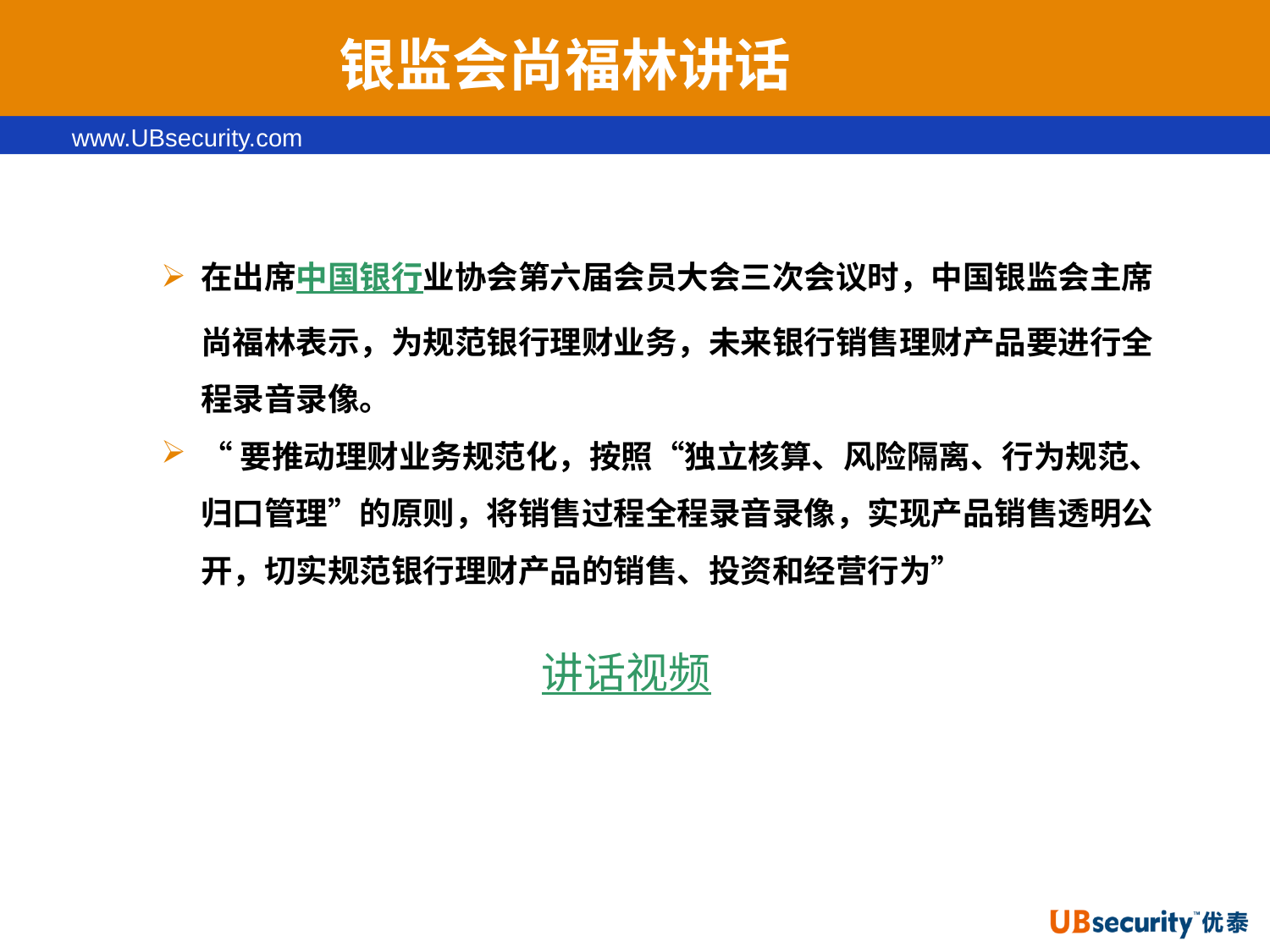

银监会尚福林讲话
在出席中国银行业协会第六届会员大会三次会议时，中国银监会主席尚福林表示，为规范银行理财业务，未来银行销售理财产品要进行全程录音录像。
“要推动理财业务规范化，按照“独立核算、风险隔离、行为规范、归口管理”的原则，将销售过程全程录音录像，实现产品销售透明公开，切实规范银行理财产品的销售、投资和经营行为”
讲话视频